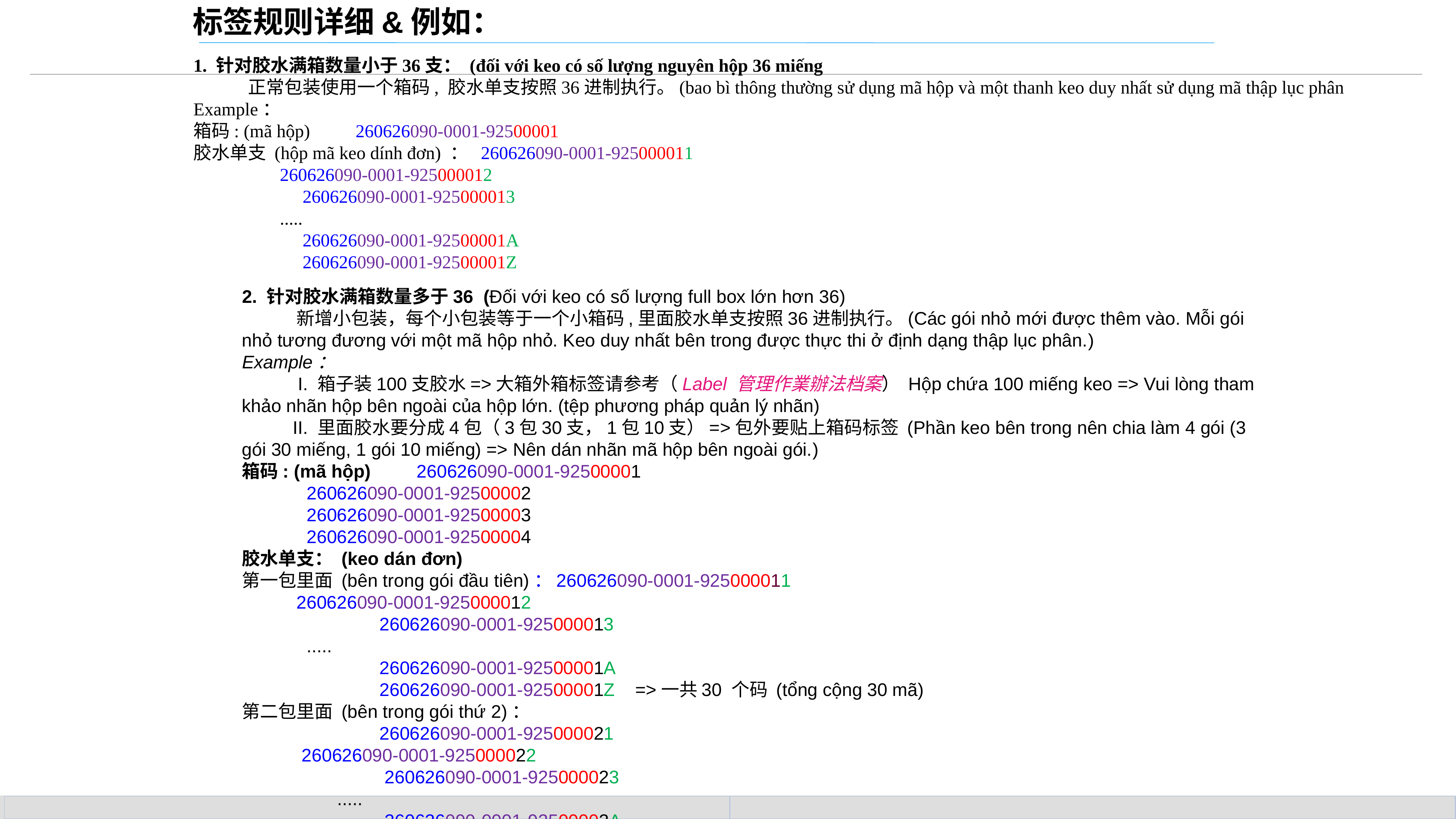

标签规则详细&例如：
1. 针对胶水满箱数量小于36支： (đối với keo có số lượng nguyên hộp 36 miếng
	正常包装使用一个箱码, 胶水单支按照36进制执行。(bao bì thông thường sử dụng mã hộp và một thanh keo duy nhất sử dụng mã thập lục phân
Example：
箱码: (mã hộp)          260626090-0001-92500001
胶水单支 (hộp mã keo dính đơn) ：  260626090-0001-925000011
	       260626090-0001-925000012
                        260626090-0001-925000013
	       .....
                        260626090-0001-92500001A
                        260626090-0001-92500001Z
2. 针对胶水满箱数量多于36  (Đối với keo có số lượng full box lớn hơn 36)
	新增小包装，每个小包装等于一个小箱码,里面胶水单支按照36进制执行。(Các gói nhỏ mới được thêm vào. Mỗi gói nhỏ tương đương với một mã hộp nhỏ. Keo duy nhất bên trong được thực thi ở định dạng thập lục phân.)
Example：
           I. 箱子装100支胶水=>大箱外箱标签请参考（Label 管理作業辦法档案） Hộp chứa 100 miếng keo => Vui lòng tham khảo nhãn hộp bên ngoài của hộp lớn. (tệp phương pháp quản lý nhãn)
          II. 里面胶水要分成4包（3包30支，1包10支）=>包外要贴上箱码标签 (Phần keo bên trong nên chia làm 4 gói (3 gói 30 miếng, 1 gói 10 miếng) => Nên dán nhãn mã hộp bên ngoài gói.)
箱码: (mã hộp)         260626090-0001-92500001
	  260626090-0001-92500002
	  260626090-0001-92500003
	  260626090-0001-92500004
胶水单支： (keo dán đơn)
第一包里面 (bên trong gói đầu tiên)：260626090-0001-925000011
	260626090-0001-925000012
                           260626090-0001-925000013
	  .....
                           260626090-0001-92500001A
                           260626090-0001-92500001Z    =>一共30 个码 (tổng cộng 30 mã)
第二包里面 (bên trong gói thứ 2)：
                           260626090-0001-925000021
	 260626090-0001-925000022
                            260626090-0001-925000023
	        .....
                            260626090-0001-92500002A
                            260626090-0001-92500002Z   =>一共30 个码 (tổng cộng 30 mã)
第三包。。。。